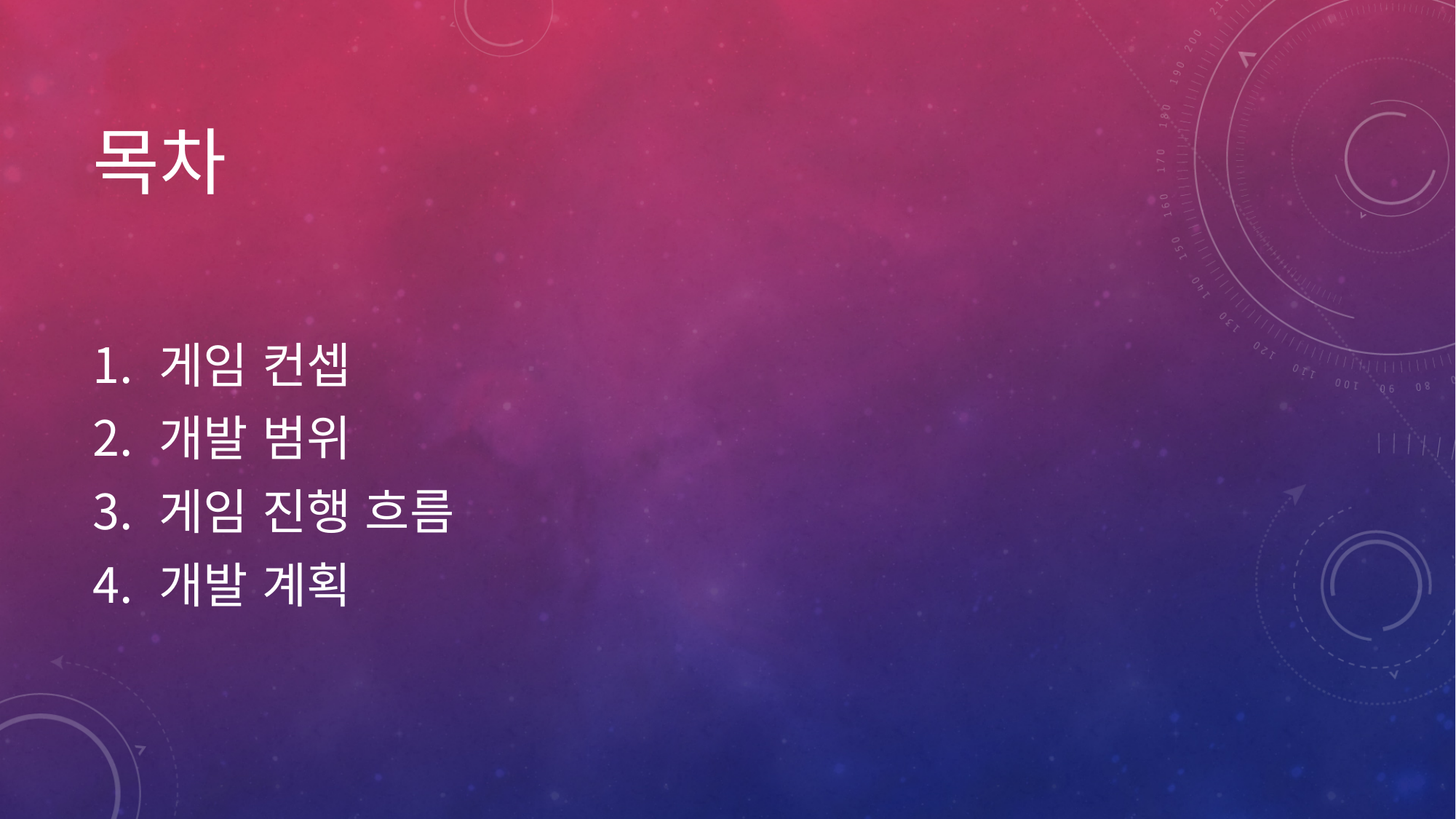

# 목차
 게임 컨셉
 개발 범위
 게임 진행 흐름
 개발 계획